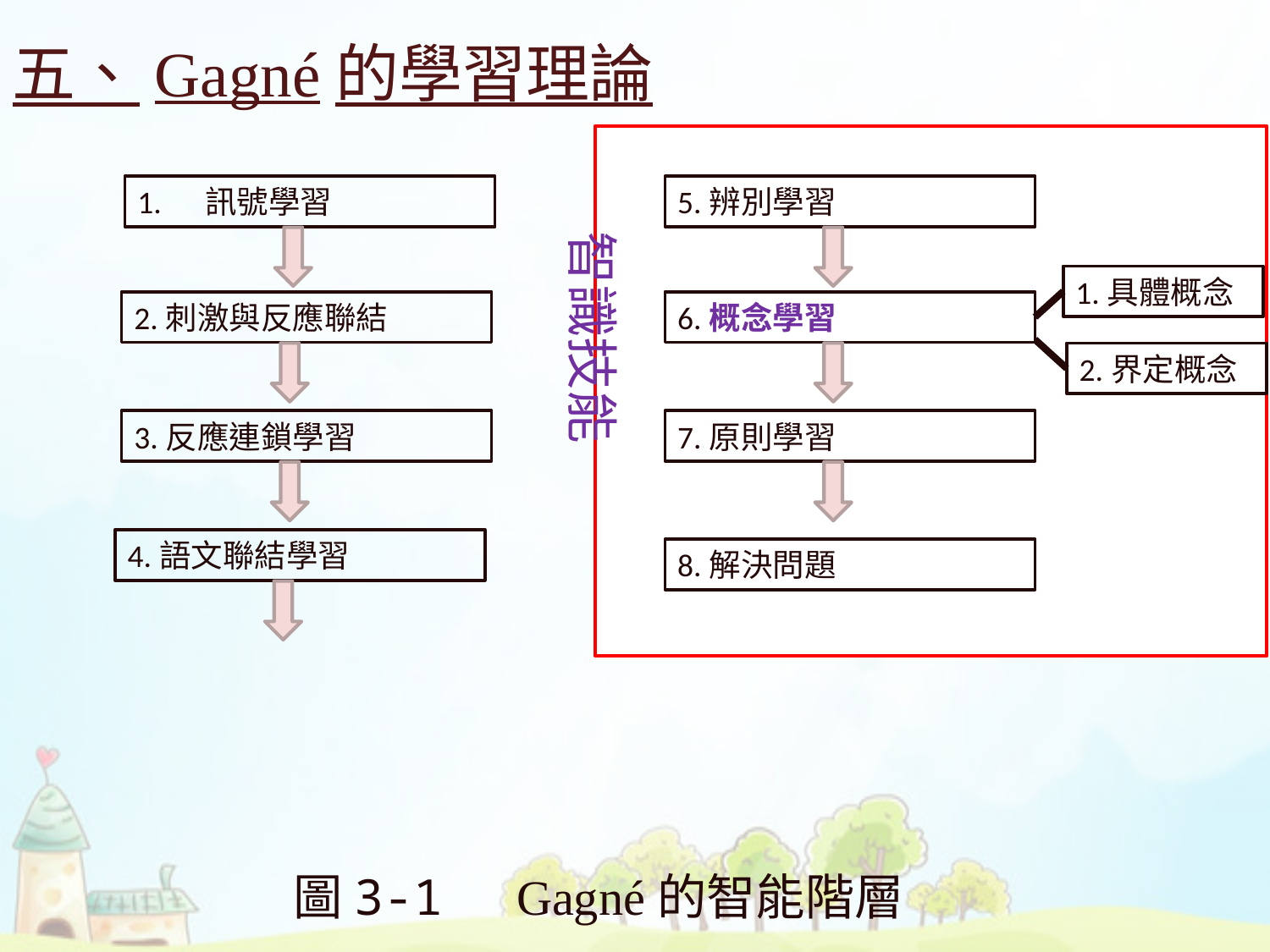

五、Gagné的學習理論

1.     訊號學習
5.辨別學習
智識技能

1.具體概念
2.刺激與反應聯結
6.概念學習

2.界定概念
3.反應連鎖學習
7.原則學習

4.語文聯結學習
8.解決問題

圖3-1　Gagné的智能階層